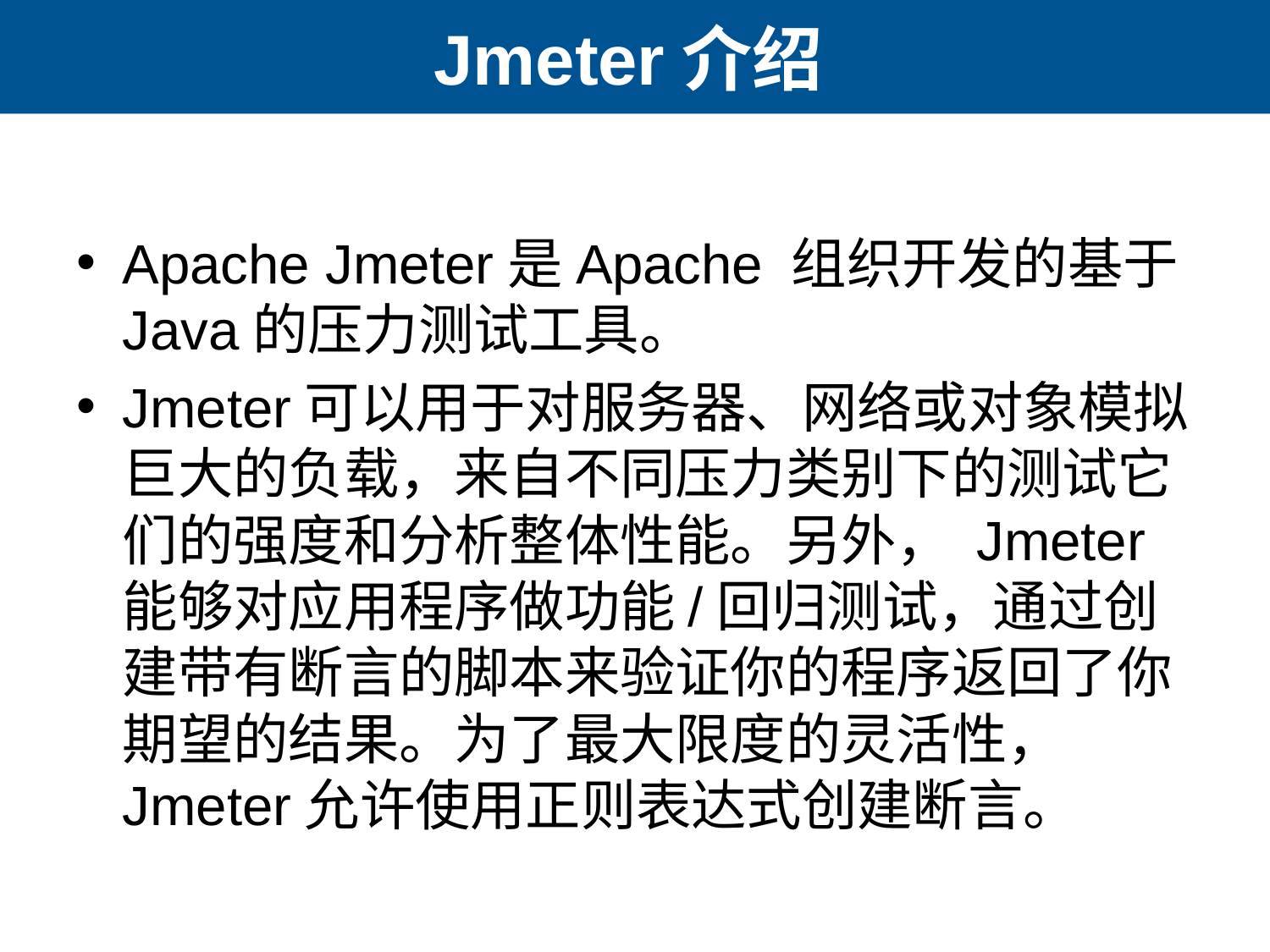

# Jmeter介绍
Apache Jmeter是Apache 组织开发的基于Java的压力测试工具。
Jmeter可以用于对服务器、网络或对象模拟巨大的负载，来自不同压力类别下的测试它们的强度和分析整体性能。另外， Jmeter能够对应用程序做功能/回归测试，通过创建带有断言的脚本来验证你的程序返回了你期望的结果。为了最大限度的灵活性， Jmeter允许使用正则表达式创建断言。